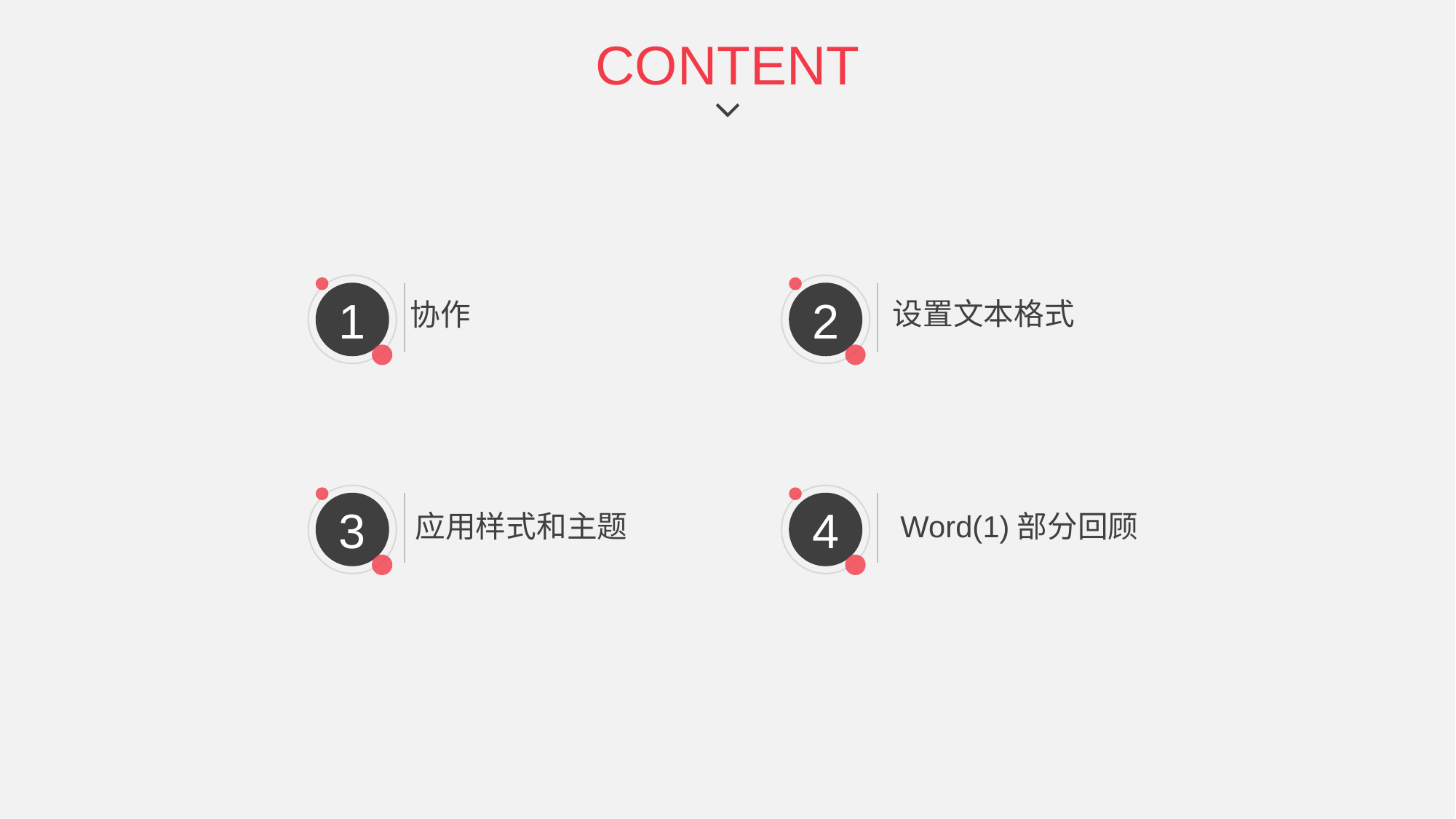

CONTENT

1

协作

2

设置文本格式

3

应用样式和主题

4

Word(1)部分回顾